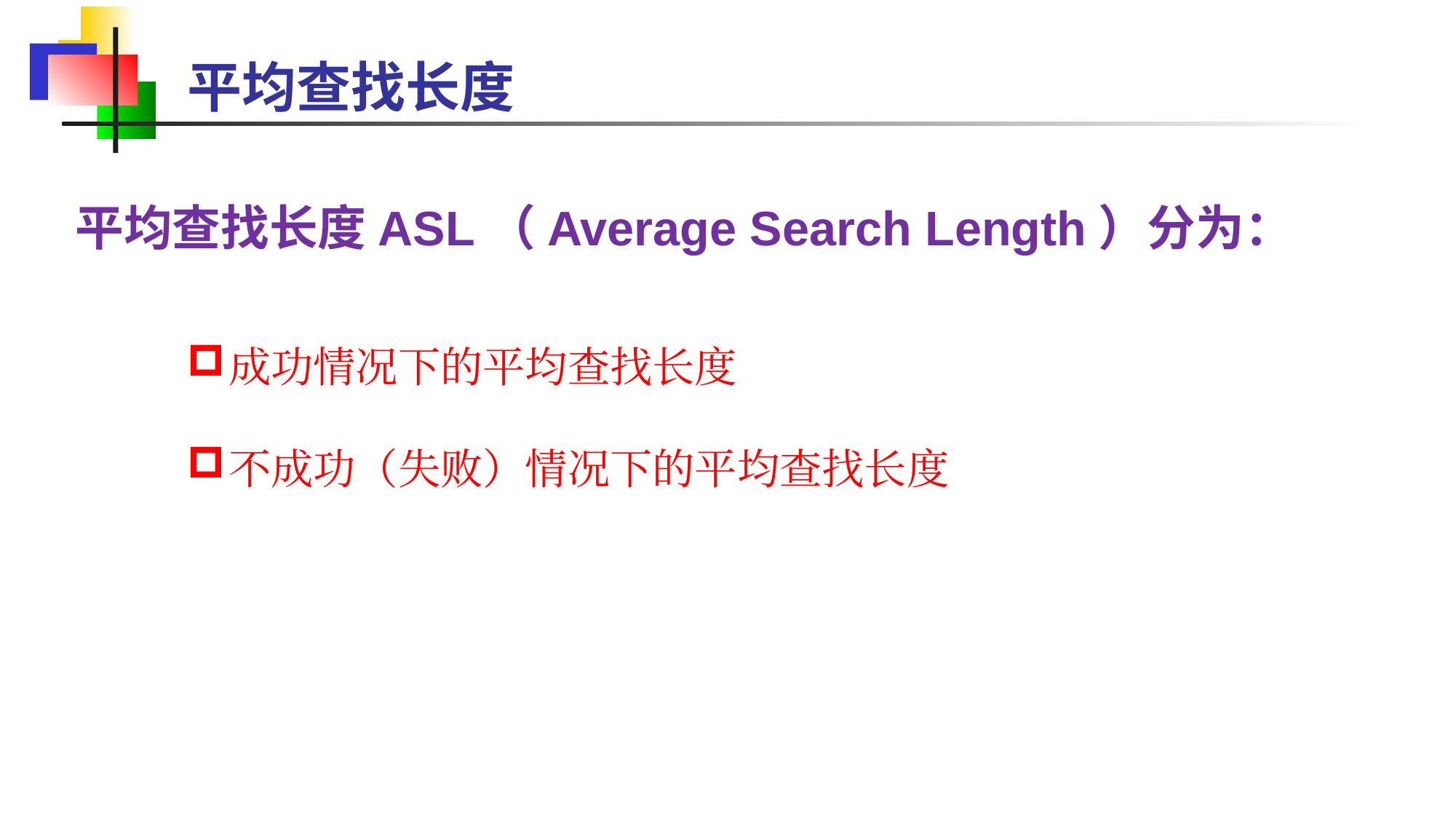

平均查找长度
平均查找长度ASL（Average Search Length）分为：
成功情况下的平均查找长度

不成功（失败）情况下的平均查找长度